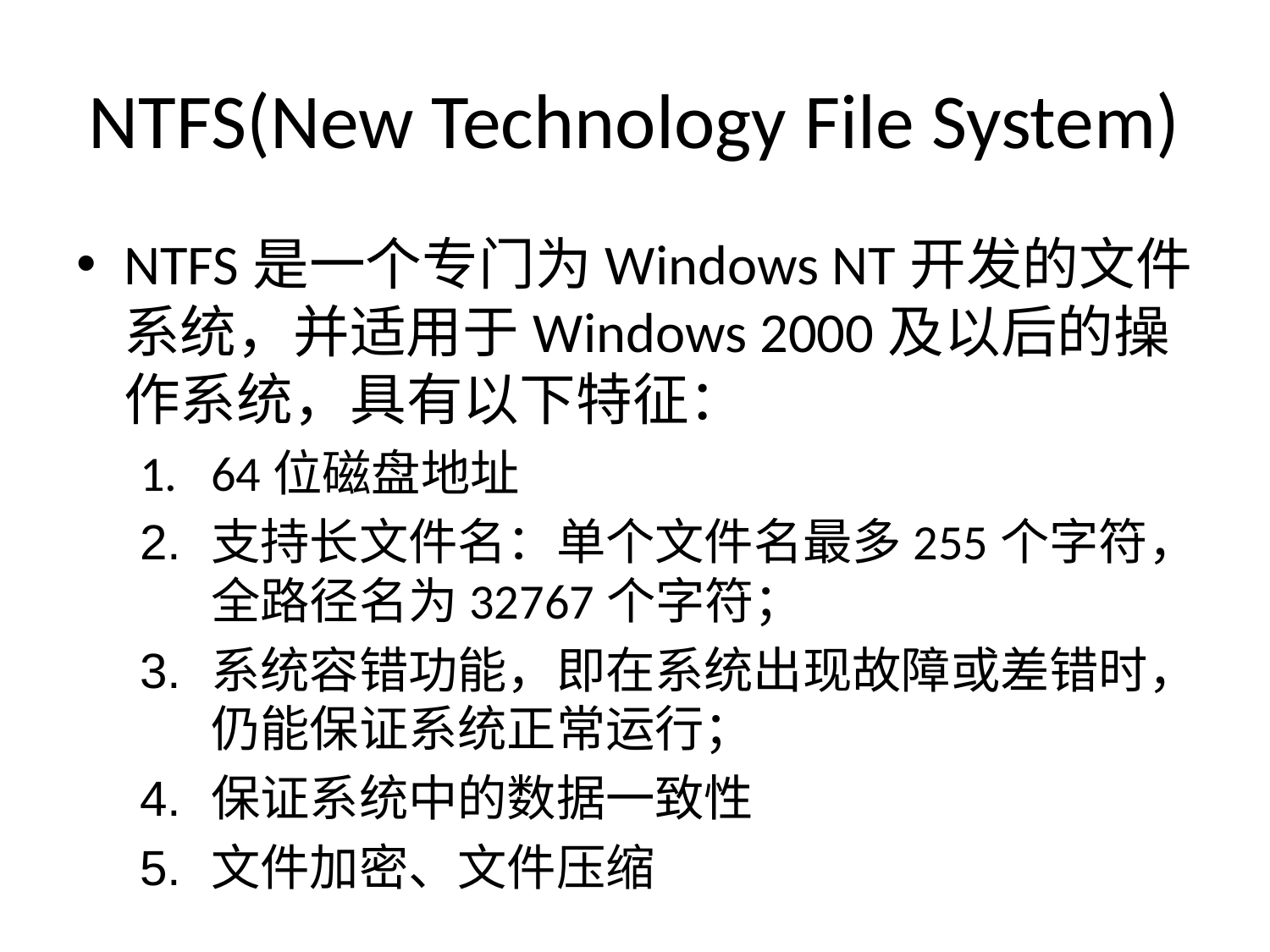

# NTFS(New Technology File System)
NTFS是一个专门为Windows NT开发的文件系统，并适用于Windows 2000及以后的操作系统，具有以下特征：
64位磁盘地址
支持长文件名：单个文件名最多255个字符，全路径名为32767个字符；
系统容错功能，即在系统出现故障或差错时，仍能保证系统正常运行；
保证系统中的数据一致性
文件加密、文件压缩